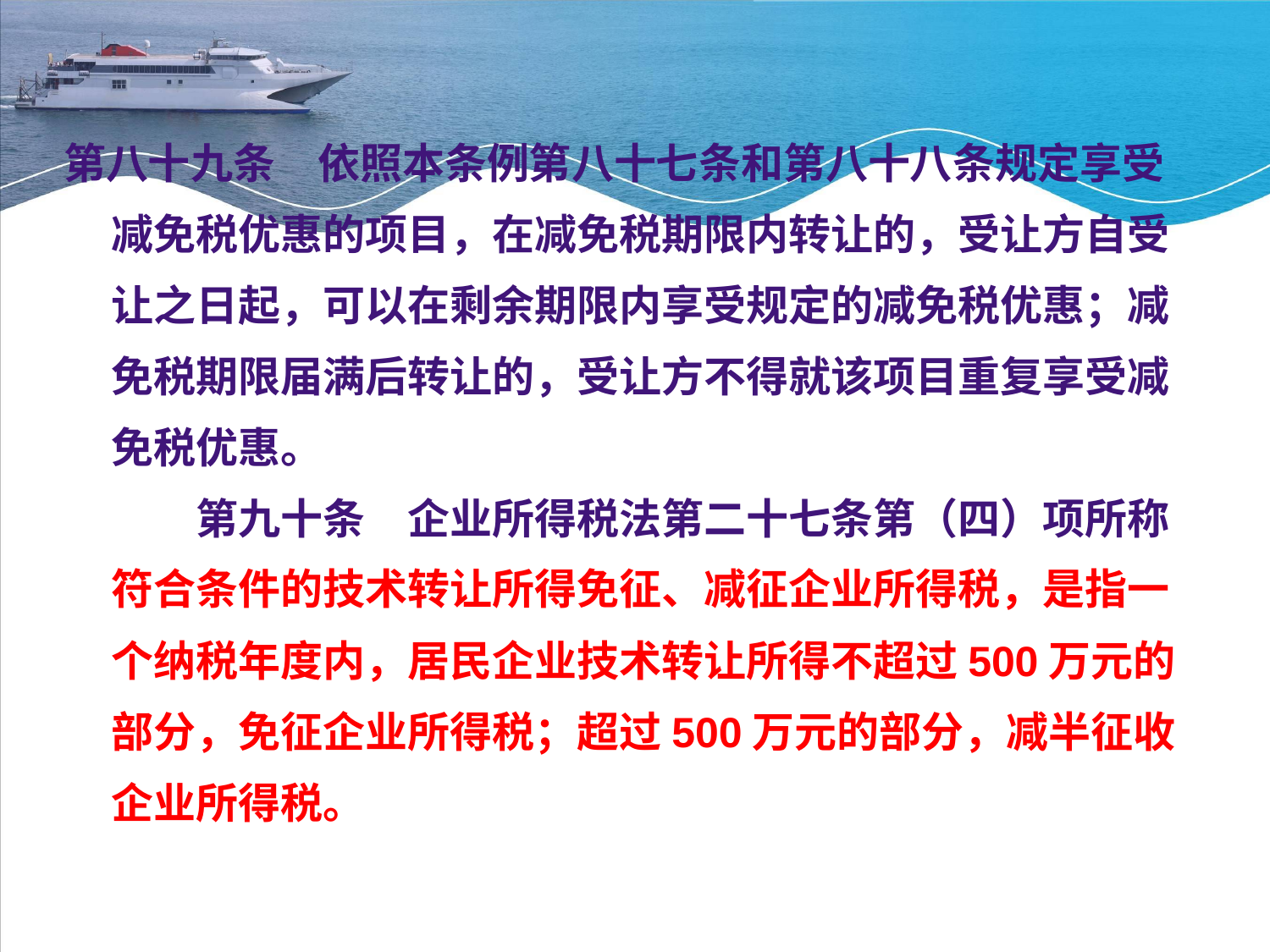

#
第八十九条　依照本条例第八十七条和第八十八条规定享受减免税优惠的项目，在减免税期限内转让的，受让方自受让之日起，可以在剩余期限内享受规定的减免税优惠；减免税期限届满后转让的，受让方不得就该项目重复享受减免税优惠。
　　第九十条　企业所得税法第二十七条第（四）项所称符合条件的技术转让所得免征、减征企业所得税，是指一个纳税年度内，居民企业技术转让所得不超过500万元的部分，免征企业所得税；超过500万元的部分，减半征收企业所得税。